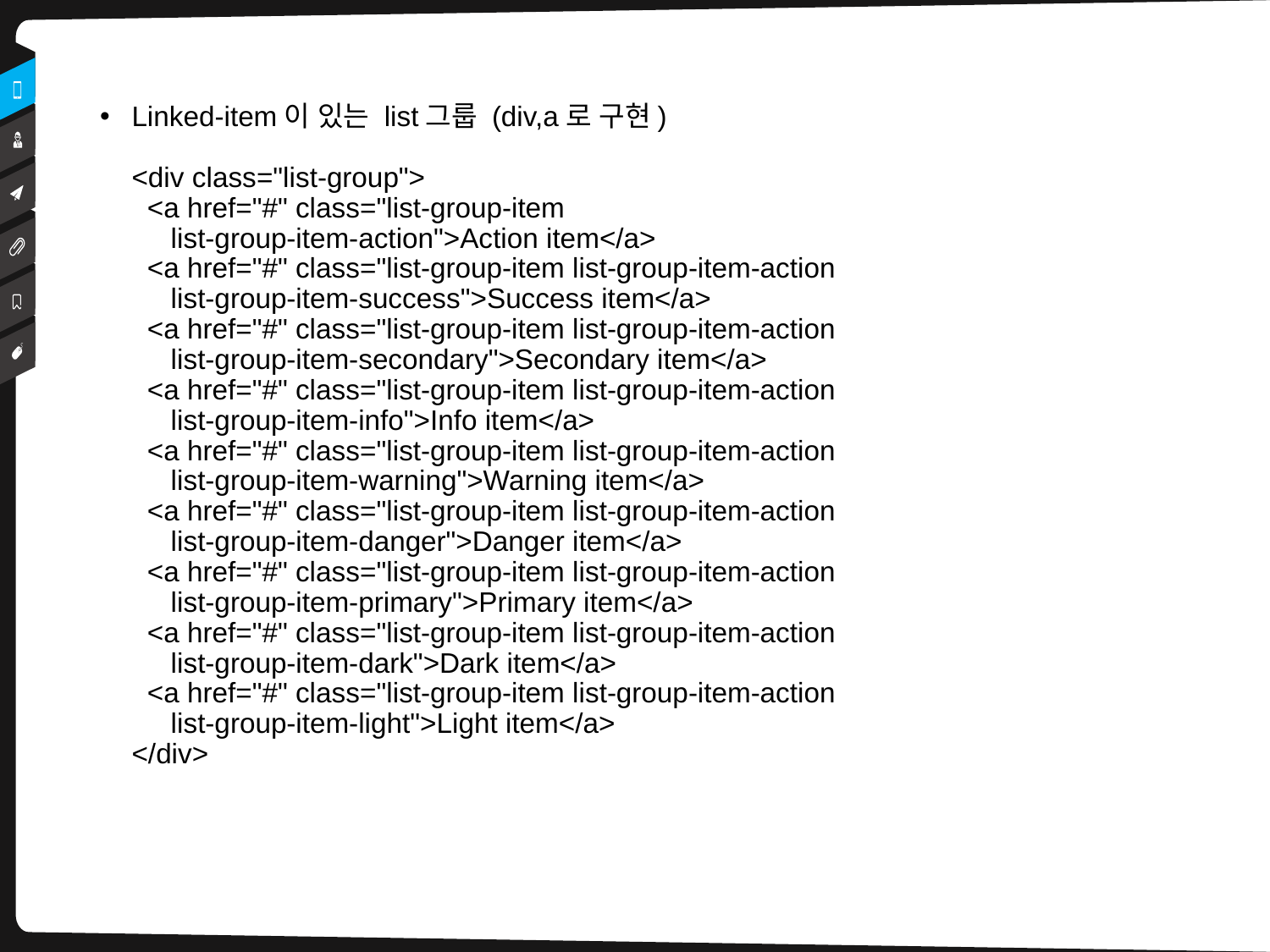

Linked-item이 있는 list그룹 (div,a로 구현)
<div class="list-group">
  <a href="#" class="list-group-item
     list-group-item-action">Action item</a>
  <a href="#" class="list-group-item list-group-item-action
     list-group-item-success">Success item</a>
  <a href="#" class="list-group-item list-group-item-action
     list-group-item-secondary">Secondary item</a>
  <a href="#" class="list-group-item list-group-item-action
     list-group-item-info">Info item</a>
  <a href="#" class="list-group-item list-group-item-action
     list-group-item-warning">Warning item</a>
  <a href="#" class="list-group-item list-group-item-action
     list-group-item-danger">Danger item</a>
  <a href="#" class="list-group-item list-group-item-action
     list-group-item-primary">Primary item</a>
  <a href="#" class="list-group-item list-group-item-action
     list-group-item-dark">Dark item</a>
  <a href="#" class="list-group-item list-group-item-action
     list-group-item-light">Light item</a>
</div>